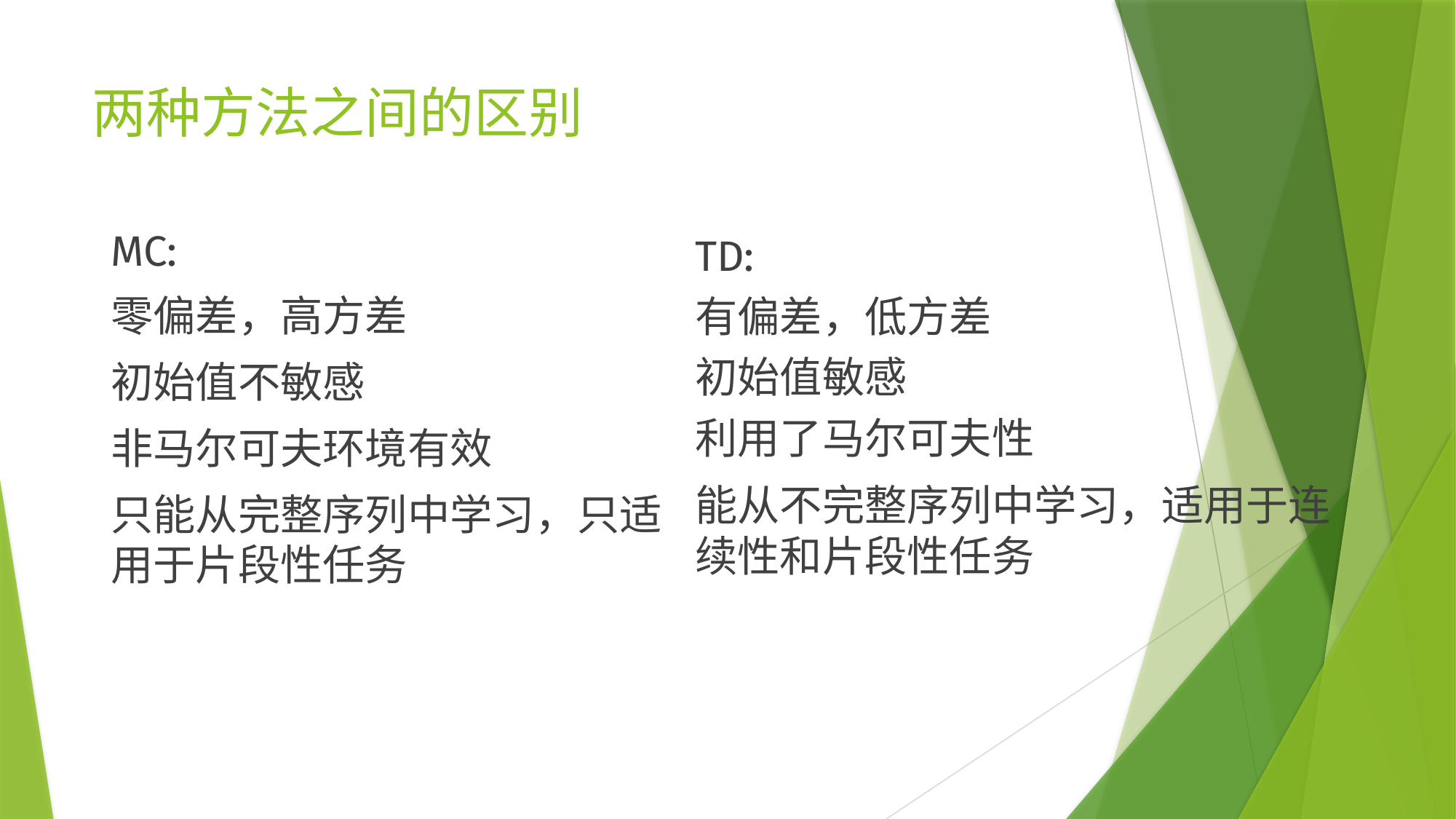

# 两种方法之间的区别
MC:
零偏差，高方差
初始值不敏感
非马尔可夫环境有效
只能从完整序列中学习，只适用于片段性任务
TD:
有偏差，低方差
初始值敏感
利用了马尔可夫性
能从不完整序列中学习，适用于连续性和片段性任务